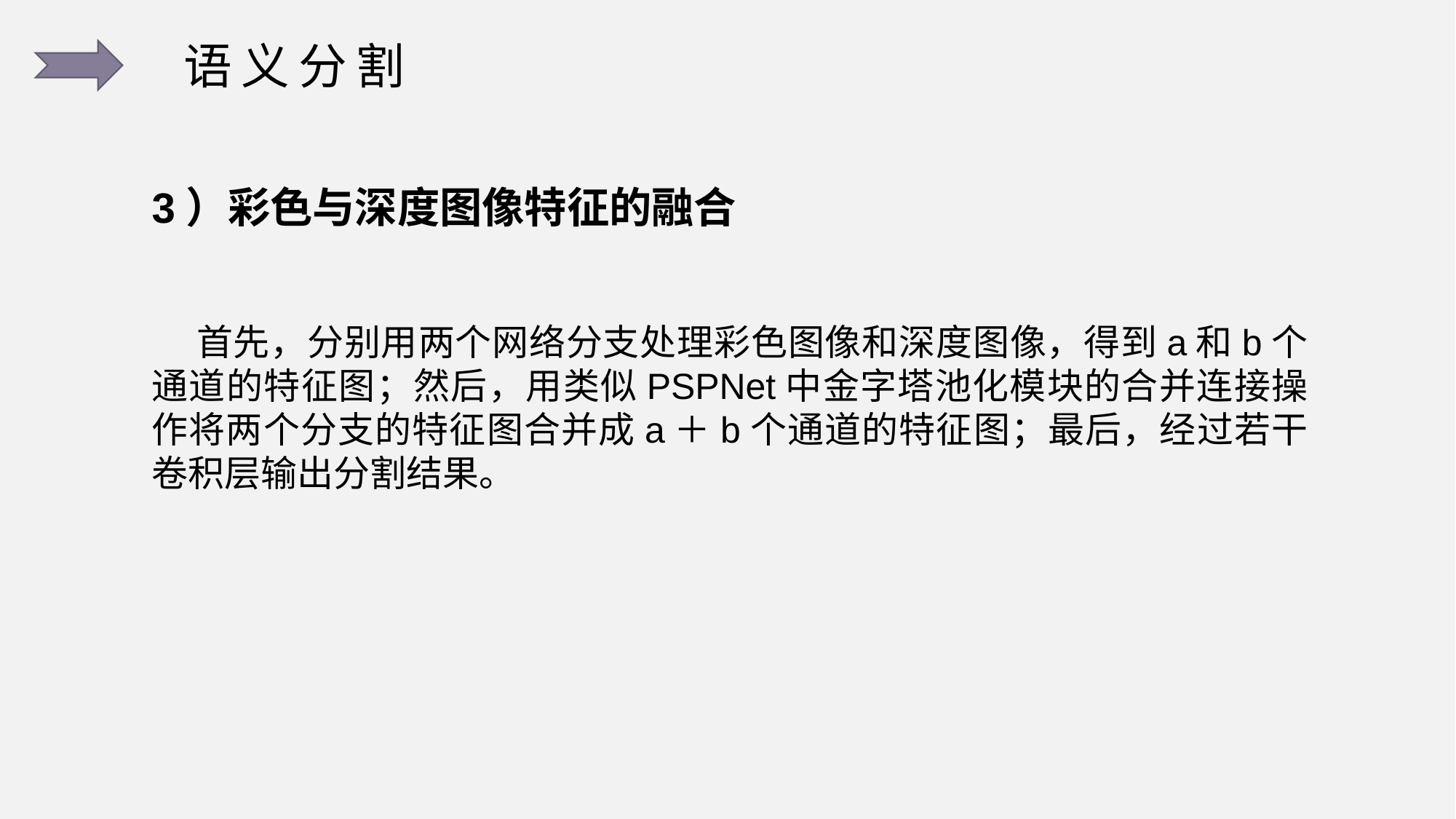

语义分割

3）彩色与深度图像特征的融合

    首先，分别用两个网络分支处理彩色图像和深度图像，得到a和b个通道的特征图；然后，用类似PSPNet中金字塔池化模块的合并连接操作将两个分支的特征图合并成a＋b个通道的特征图；最后，经过若干卷积层输出分割结果。